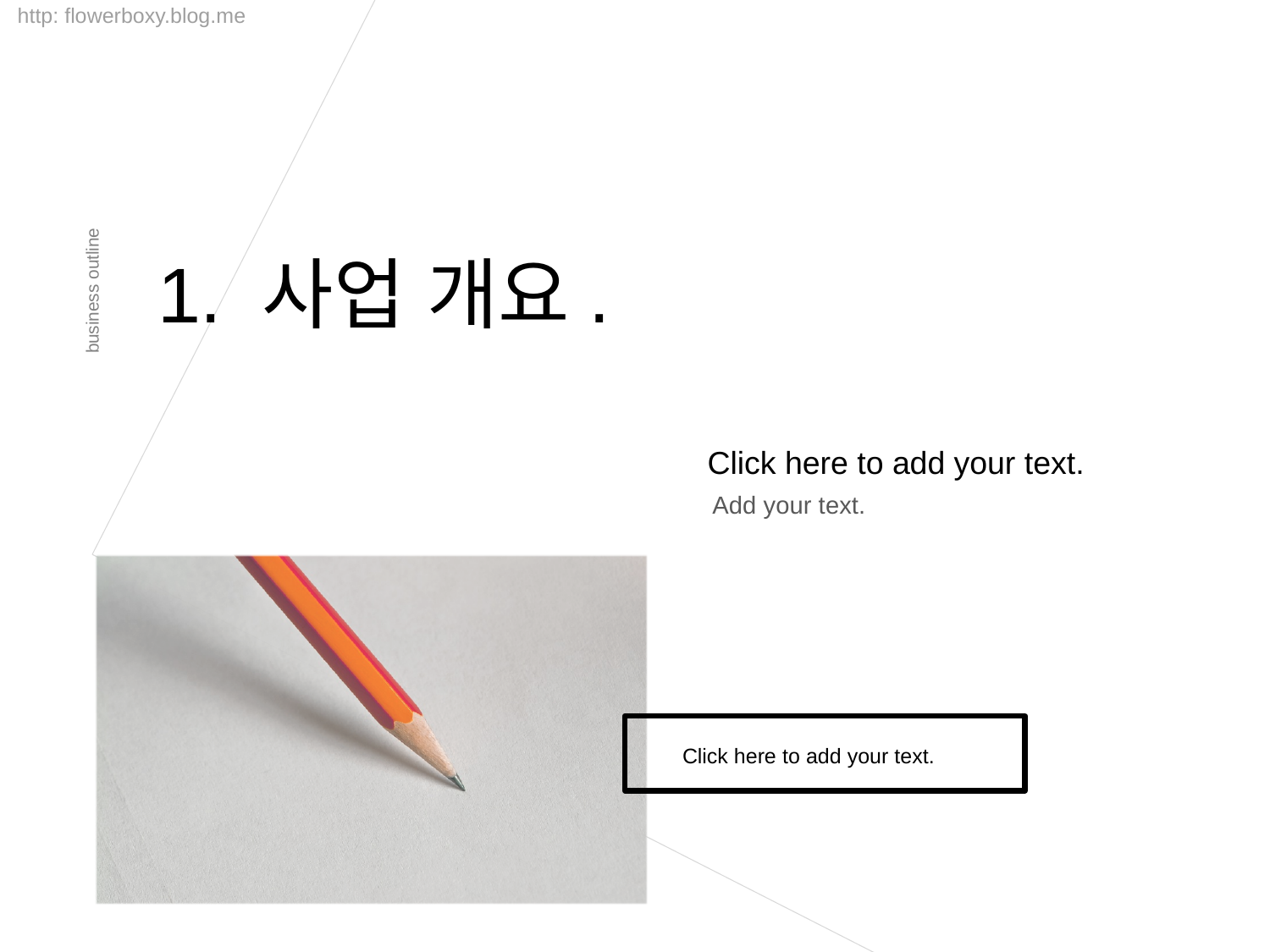

http: flowerboxy.blog.me
business outline
1. 사업 개요.
Click here to add your text.
Add your text.

Click here to add your text.